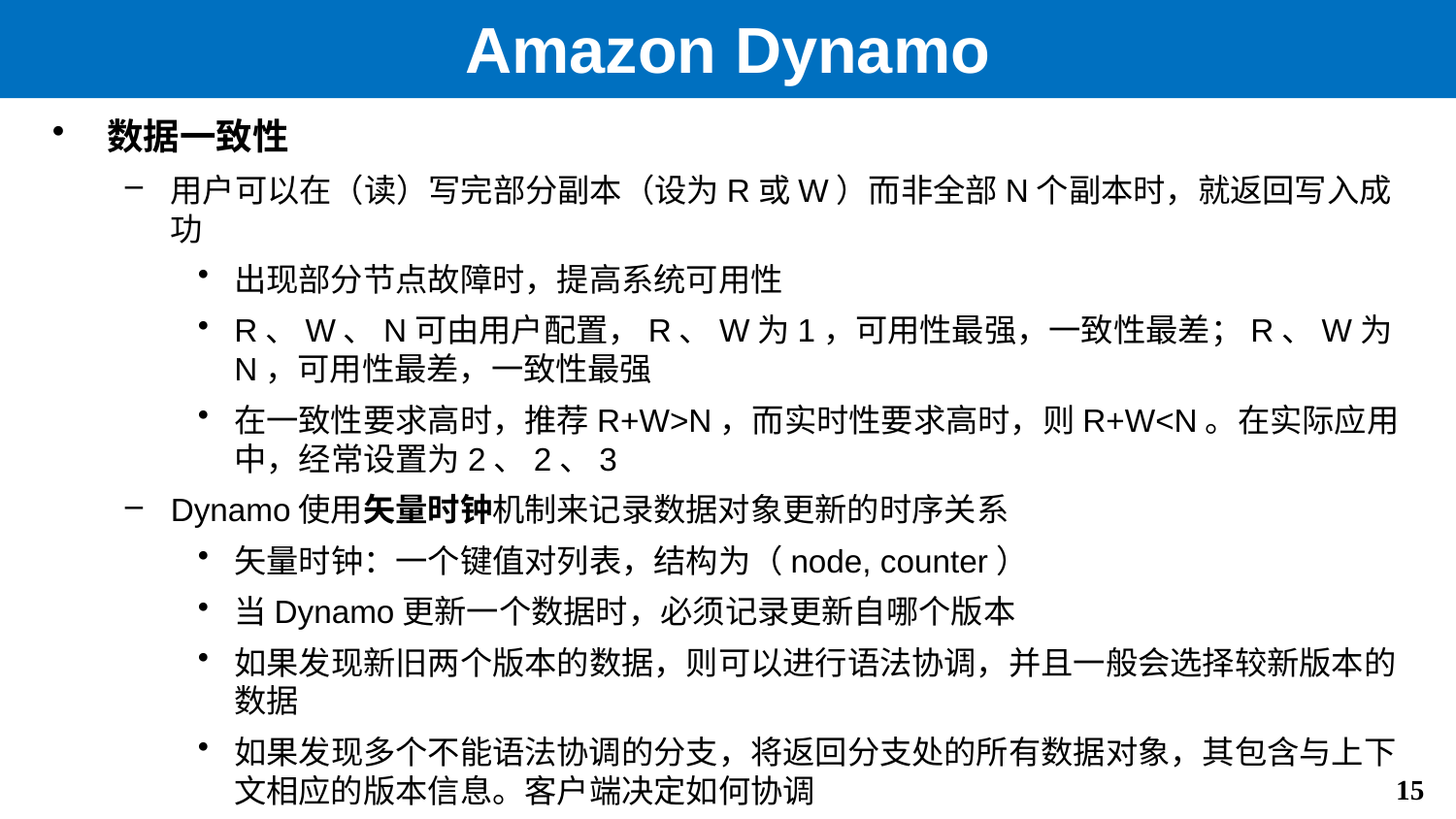

# Amazon Dynamo
数据一致性
用户可以在（读）写完部分副本（设为R或W）而非全部N个副本时，就返回写入成功
出现部分节点故障时，提高系统可用性
R、W、N可由用户配置，R、W为1，可用性最强，一致性最差；R、W为N，可用性最差，一致性最强
在一致性要求高时，推荐R+W>N，而实时性要求高时，则R+W<N。在实际应用中，经常设置为2、2、3
Dynamo使用矢量时钟机制来记录数据对象更新的时序关系
矢量时钟：一个键值对列表，结构为（node, counter）
当Dynamo更新一个数据时，必须记录更新自哪个版本
如果发现新旧两个版本的数据，则可以进行语法协调，并且一般会选择较新版本的数据
如果发现多个不能语法协调的分支，将返回分支处的所有数据对象，其包含与上下文相应的版本信息。客户端决定如何协调